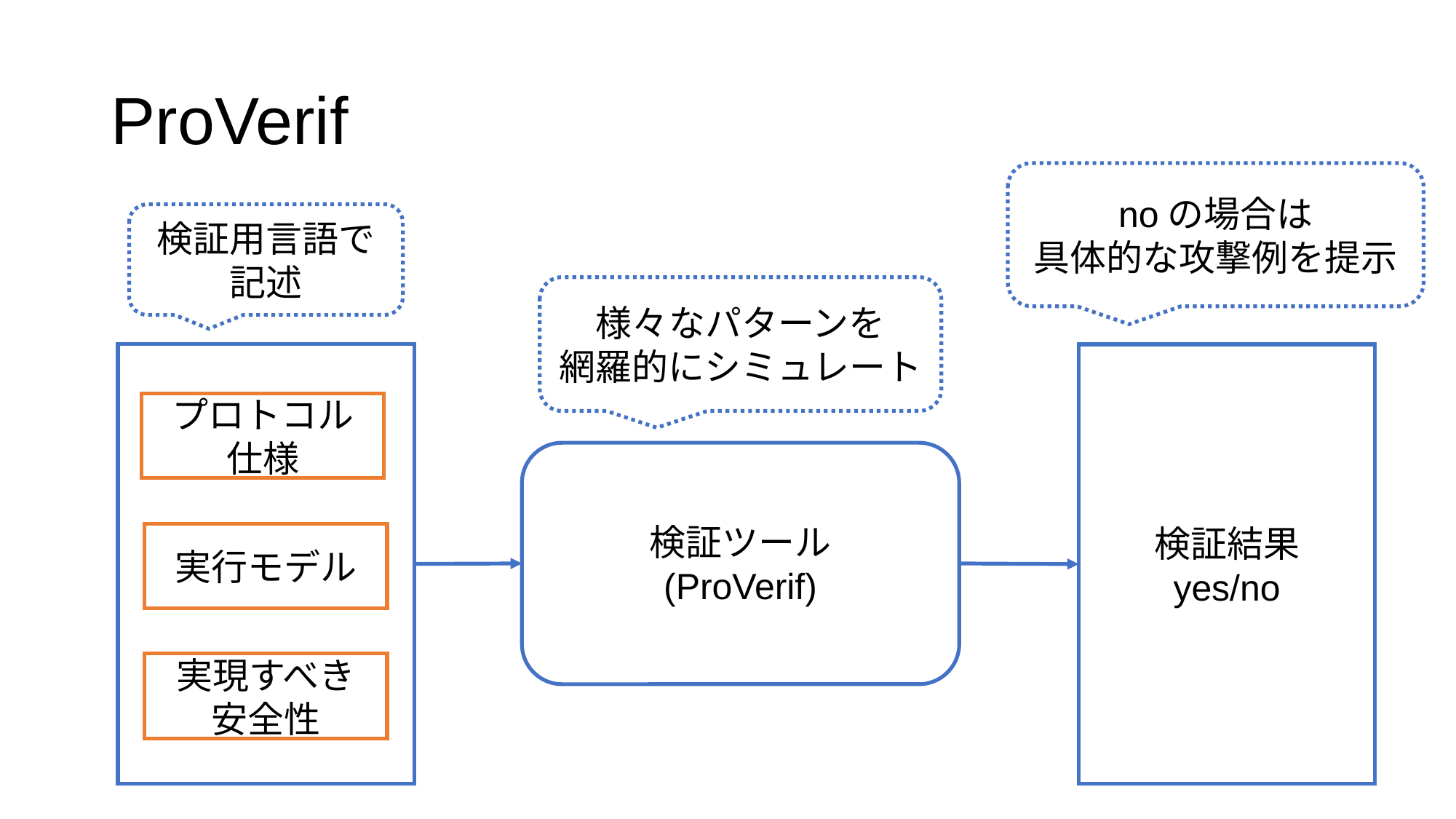

# ProVerif
noの場合は
具体的な攻撃例を提示
検証用言語で記述
様々なパターンを
網羅的にシミュレート

検証結果
yes/no
プロトコル
仕様
検証ツール
(ProVerif)
実行モデル
実現すべき
安全性